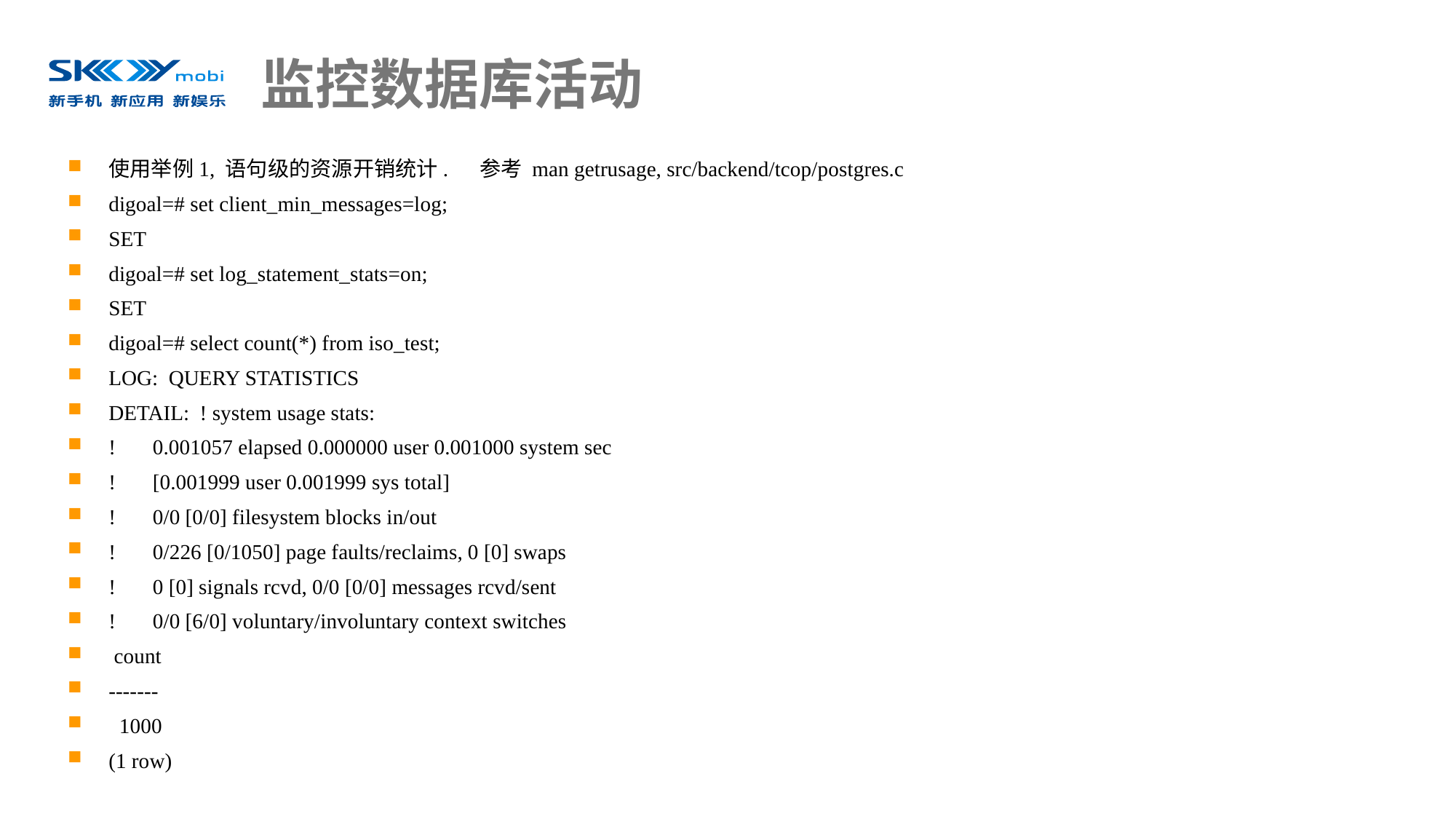

# 监控数据库活动
使用举例1, 语句级的资源开销统计.     参考 man getrusage, src/backend/tcop/postgres.c
digoal=# set client_min_messages=log;
SET
digoal=# set log_statement_stats=on;
SET
digoal=# select count(*) from iso_test;
LOG:  QUERY STATISTICS
DETAIL:  ! system usage stats:
!       0.001057 elapsed 0.000000 user 0.001000 system sec
!       [0.001999 user 0.001999 sys total]
!       0/0 [0/0] filesystem blocks in/out
!       0/226 [0/1050] page faults/reclaims, 0 [0] swaps
!       0 [0] signals rcvd, 0/0 [0/0] messages rcvd/sent
!       0/0 [6/0] voluntary/involuntary context switches
 count
-------
  1000
(1 row)